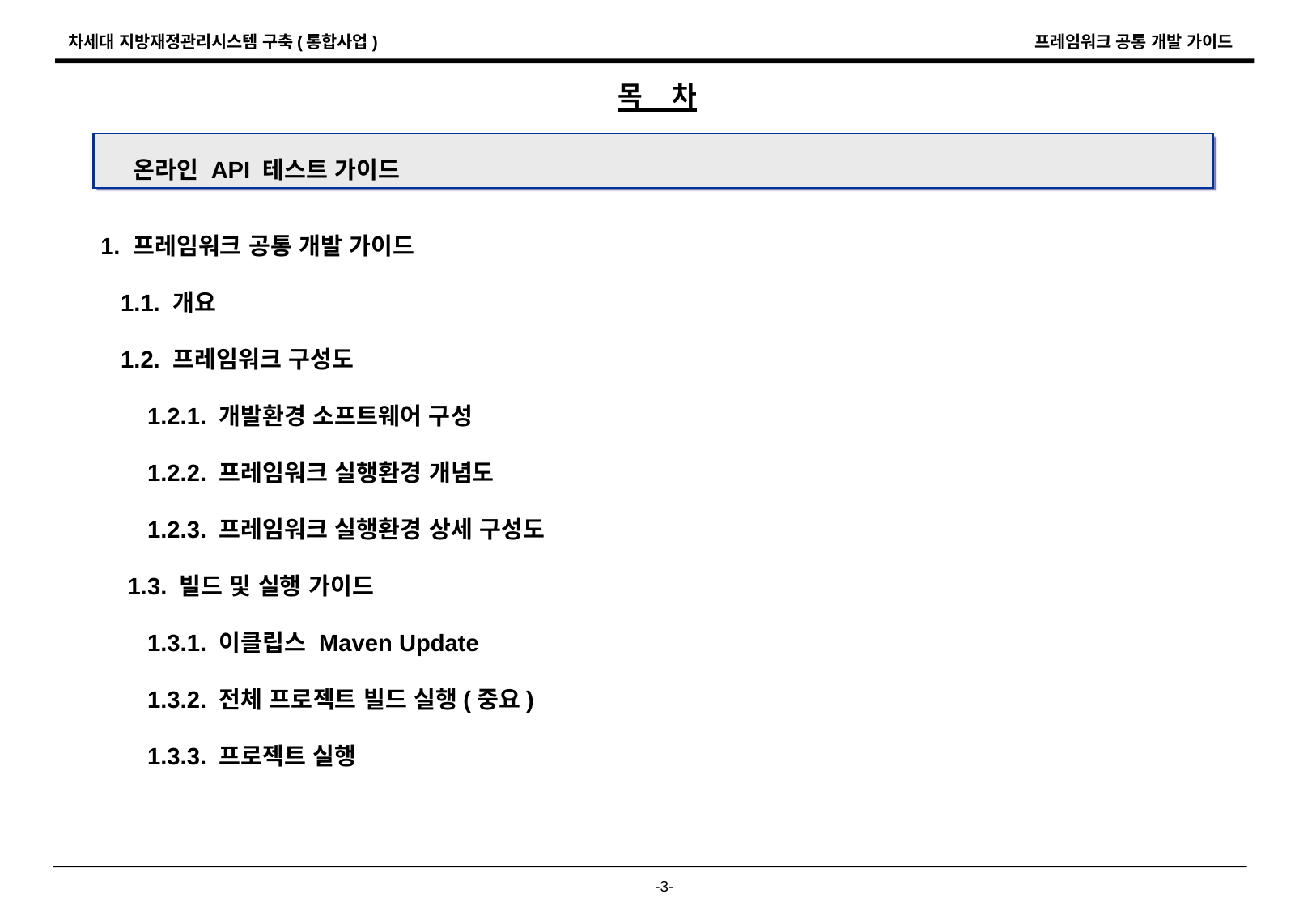

목    차
온라인 API 테스트 가이드

1. 프레임워크 공통 개발 가이드
   1.1. 개요
   1.2. 프레임워크 구성도
       1.2.1. 개발환경 소프트웨어 구성
       1.2.2. 프레임워크 실행환경 개념도
       1.2.3. 프레임워크 실행환경 상세 구성도
    1.3. 빌드 및 실행 가이드
       1.3.1. 이클립스 Maven Update
       1.3.2. 전체 프로젝트 빌드 실행(중요)
       1.3.3. 프로젝트 실행